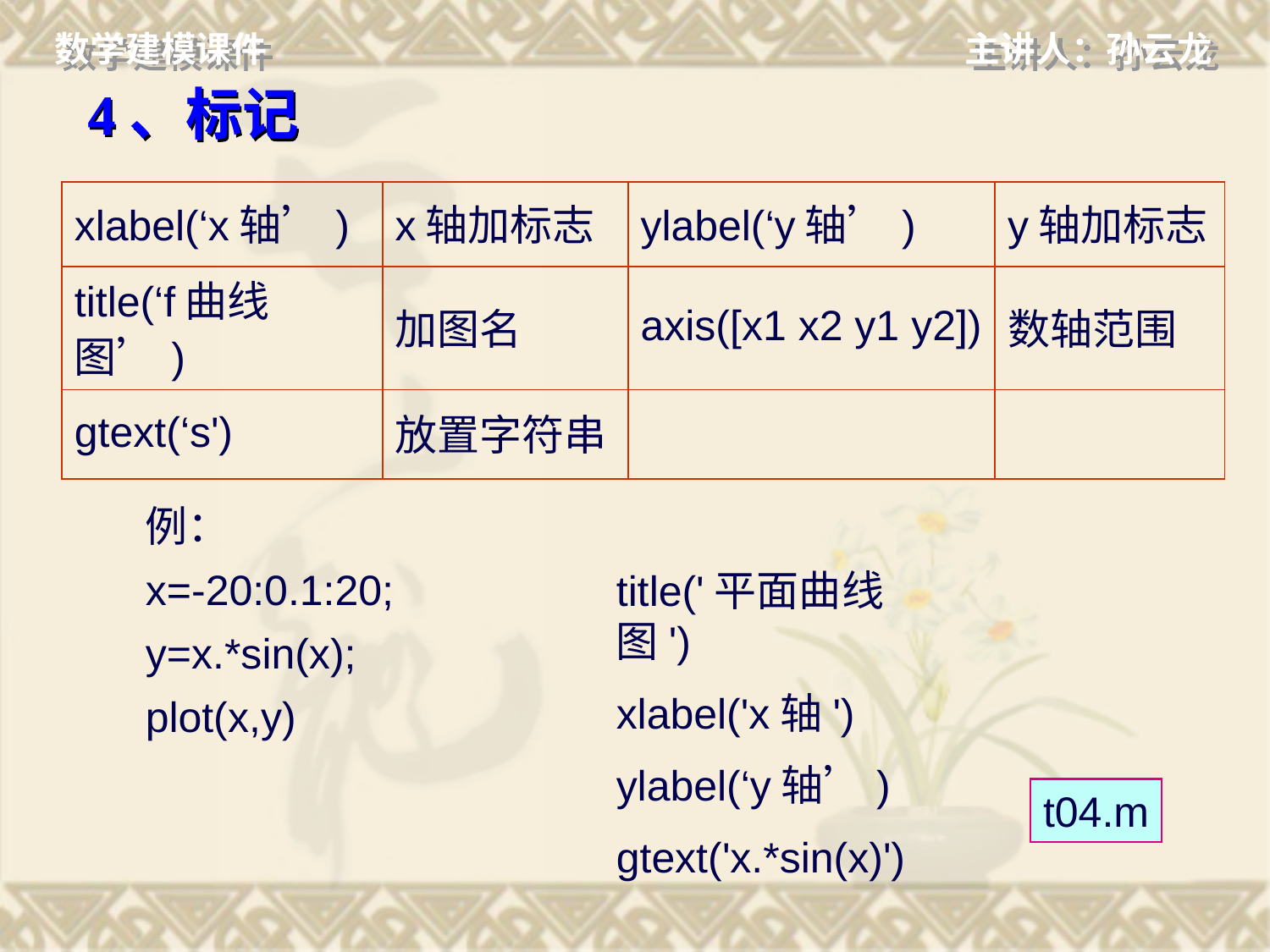

# 4、标记
| xlabel(‘x轴’) | x轴加标志 | ylabel(‘y轴’) | y轴加标志 |
| --- | --- | --- | --- |
| title(‘f曲线图’) | 加图名 | axis([x1 x2 y1 y2]) | 数轴范围 |
| gtext(‘s') | 放置字符串 |  |  |
例：
x=-20:0.1:20;
y=x.*sin(x);
plot(x,y)
title('平面曲线图')
xlabel('x轴')
ylabel(‘y轴’)
gtext('x.*sin(x)')
t04.m